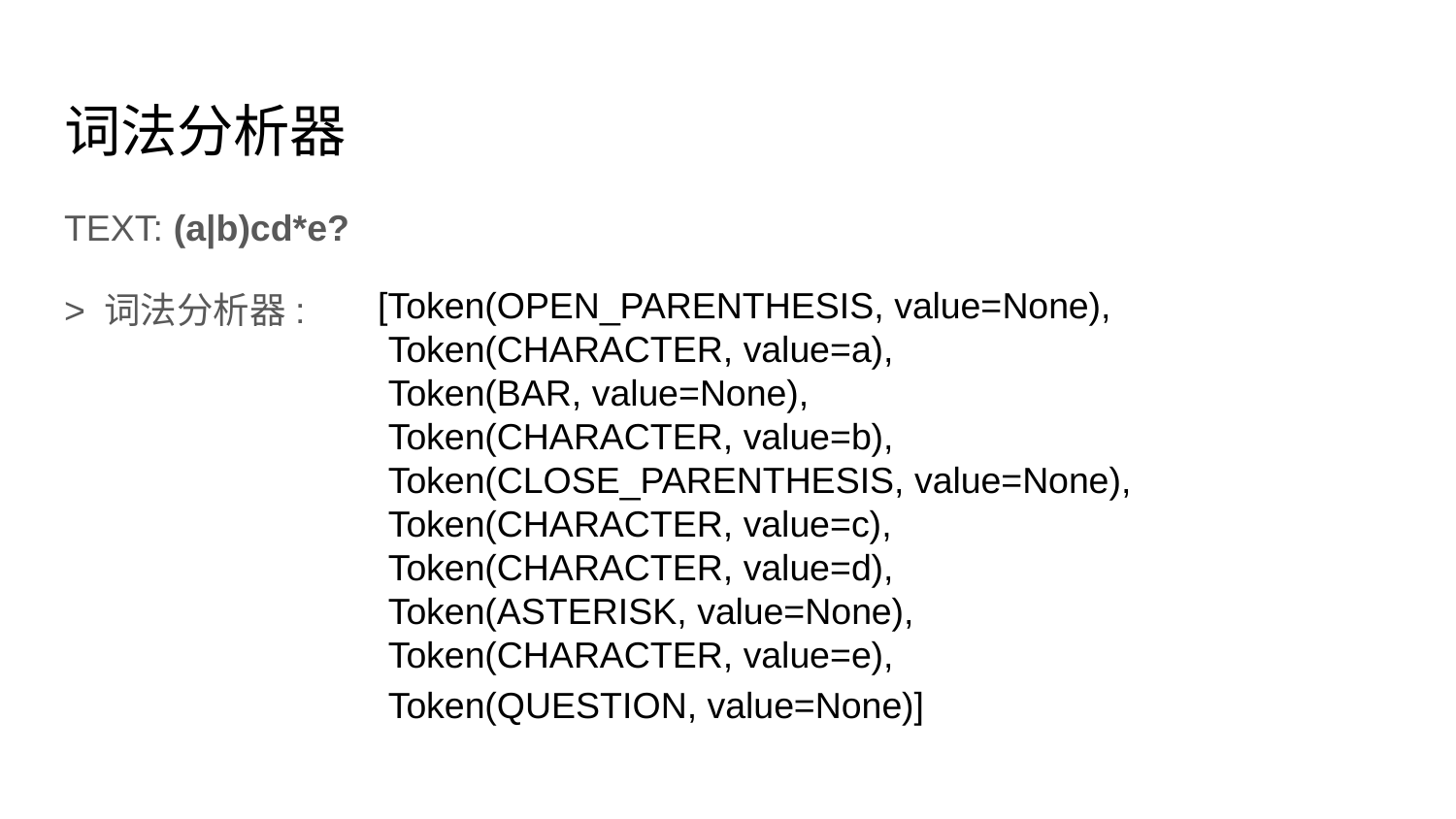

# 词法分析器
TEXT: (a|b)cd*e?
> 词法分析器:
[Token(OPEN_PARENTHESIS, value=None),
 Token(CHARACTER, value=a),
 Token(BAR, value=None),
 Token(CHARACTER, value=b),
 Token(CLOSE_PARENTHESIS, value=None),
 Token(CHARACTER, value=c),
 Token(CHARACTER, value=d),
 Token(ASTERISK, value=None),
 Token(CHARACTER, value=e),
 Token(QUESTION, value=None)]